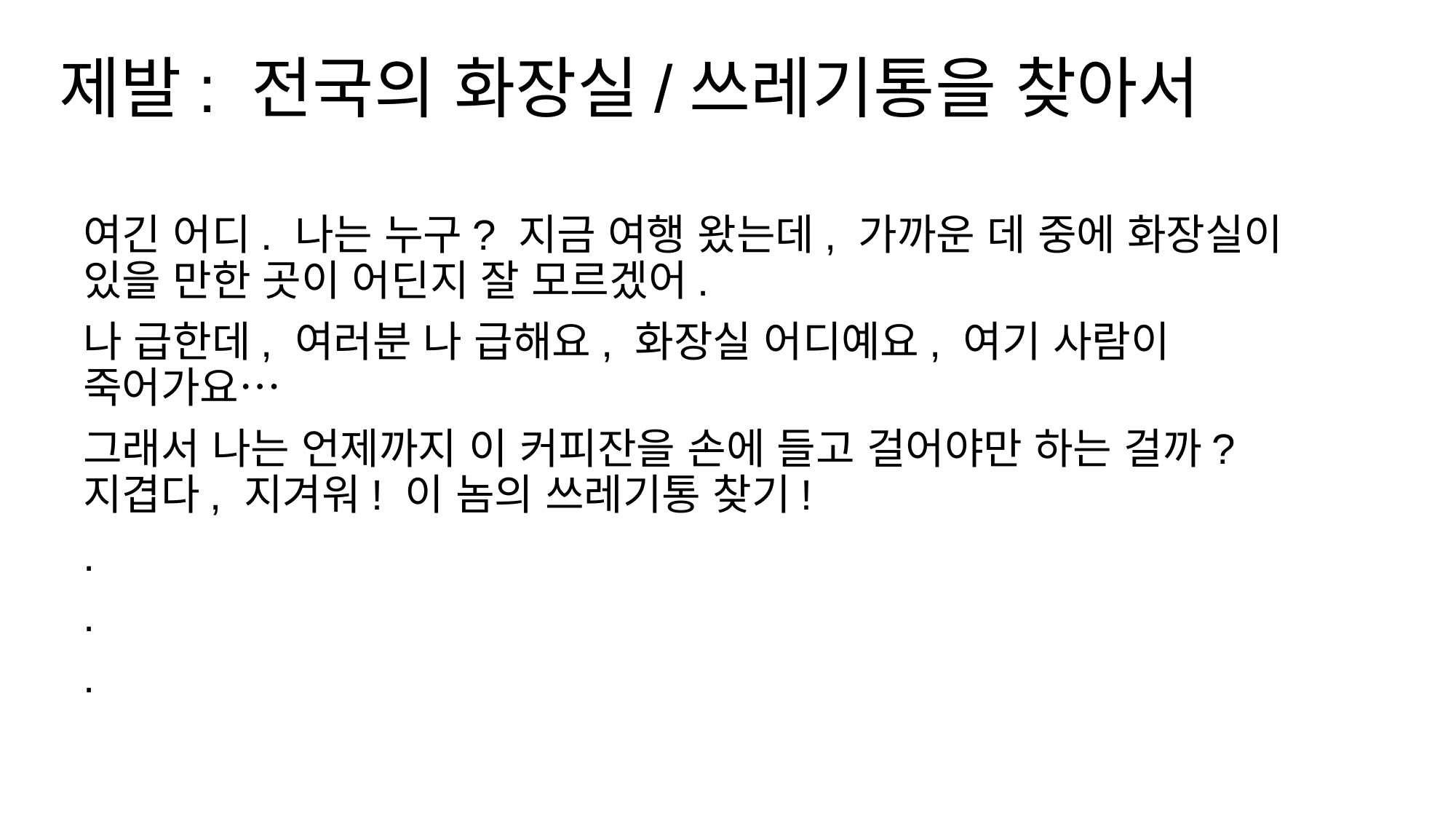

제발: 전국의 화장실/쓰레기통을 찾아서
여긴 어디. 나는 누구? 지금 여행 왔는데, 가까운 데 중에 화장실이 있을 만한 곳이 어딘지 잘 모르겠어.
나 급한데, 여러분 나 급해요, 화장실 어디예요, 여기 사람이 죽어가요…
그래서 나는 언제까지 이 커피잔을 손에 들고 걸어야만 하는 걸까? 지겹다, 지겨워! 이 놈의 쓰레기통 찾기!
.
.
.